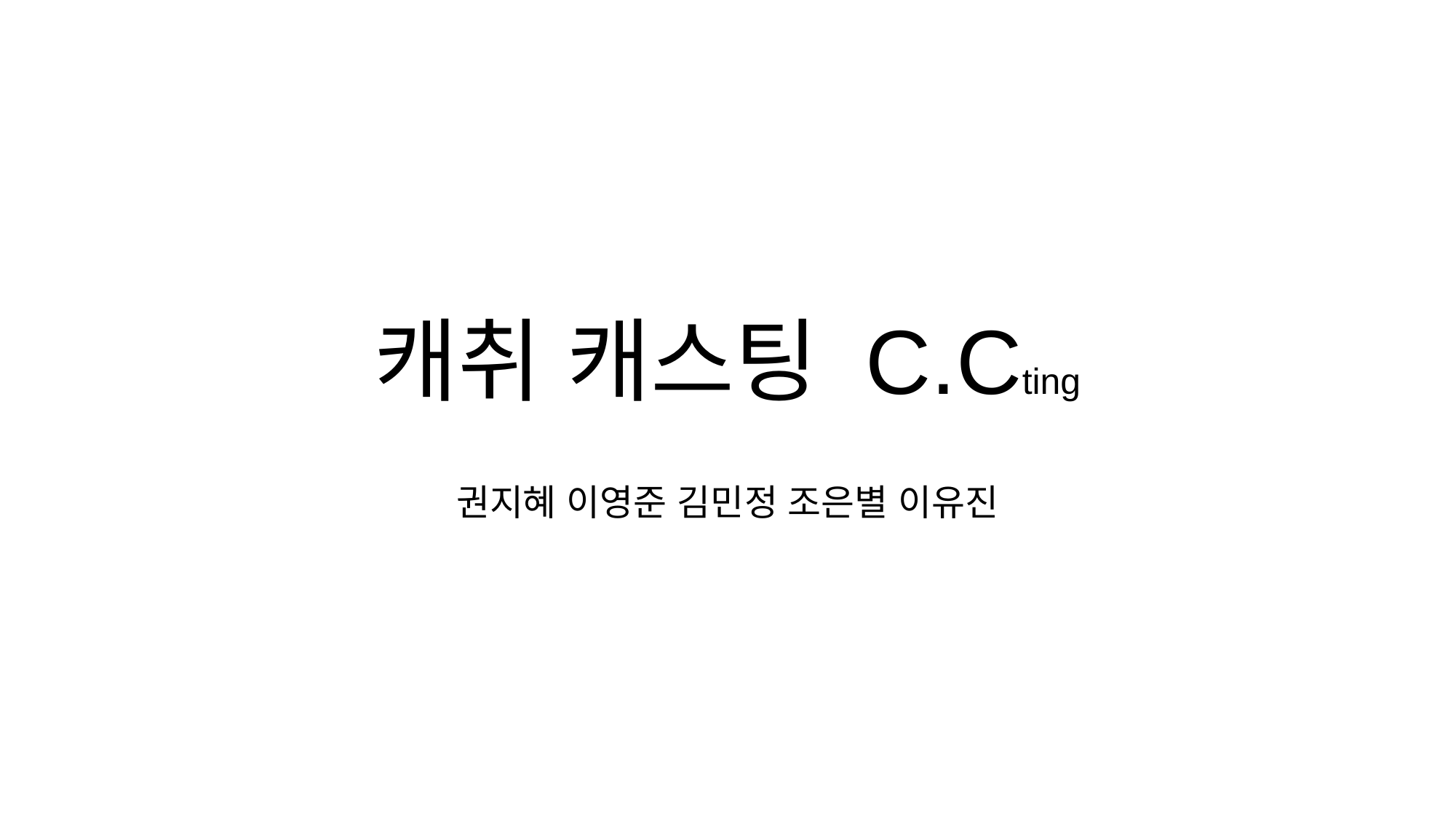

# 캐취 캐스팅 C.Cting
권지혜 이영준 김민정 조은별 이유진